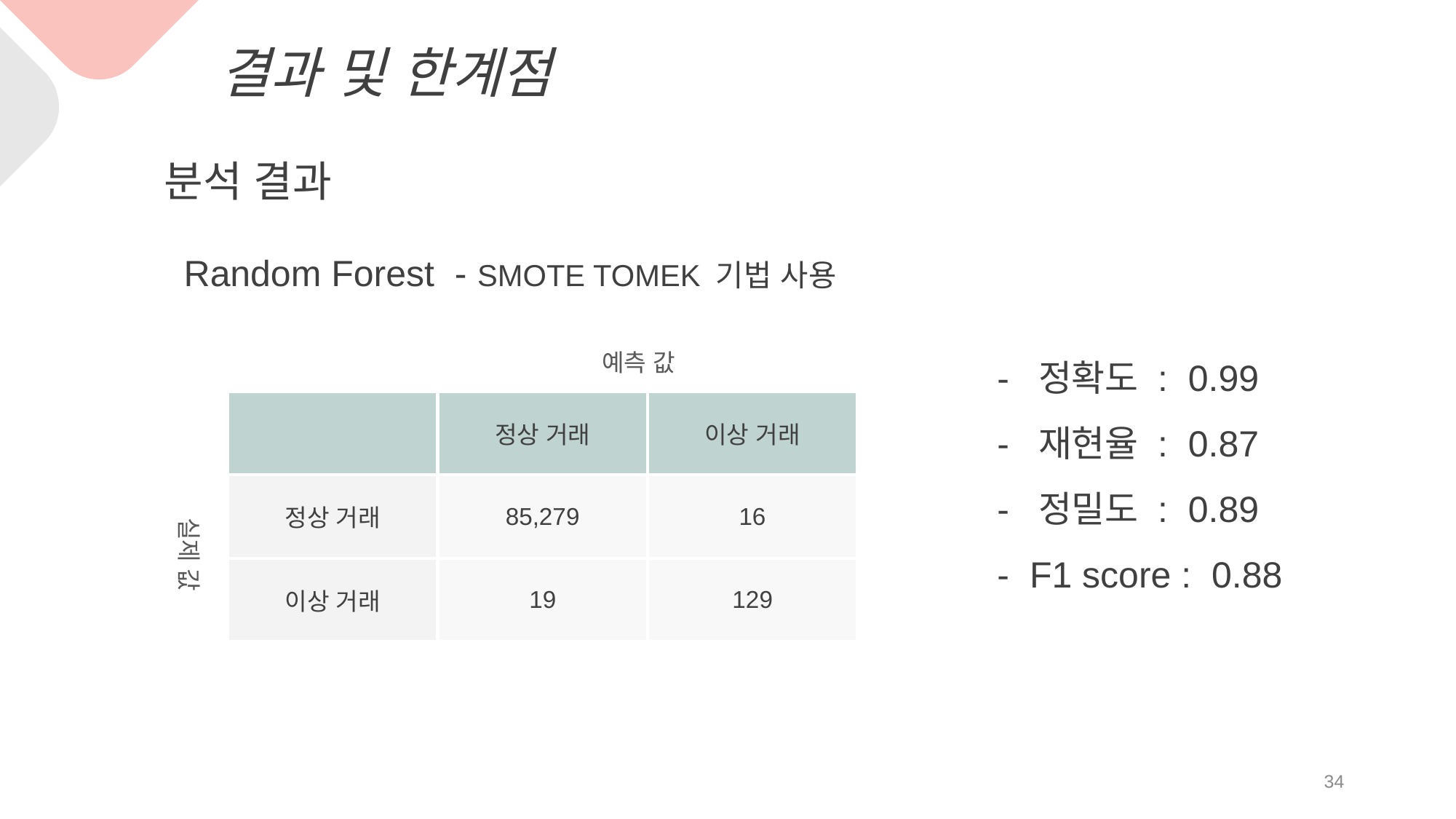

결과 및 한계점
분석 결과
Random Forest  - SMOTE TOMEK 기법 사용
예측 값
-  정확도 :  0.99
-  재현율 :  0.87
-  정밀도 :  0.89
-  F1 score :  0.88
|  | 정상 거래 | 이상 거래 |
| --- | --- | --- |
| 정상 거래 | 85,279 | 16 |
| 이상 거래 | 19 | 129 |
실제 값
34